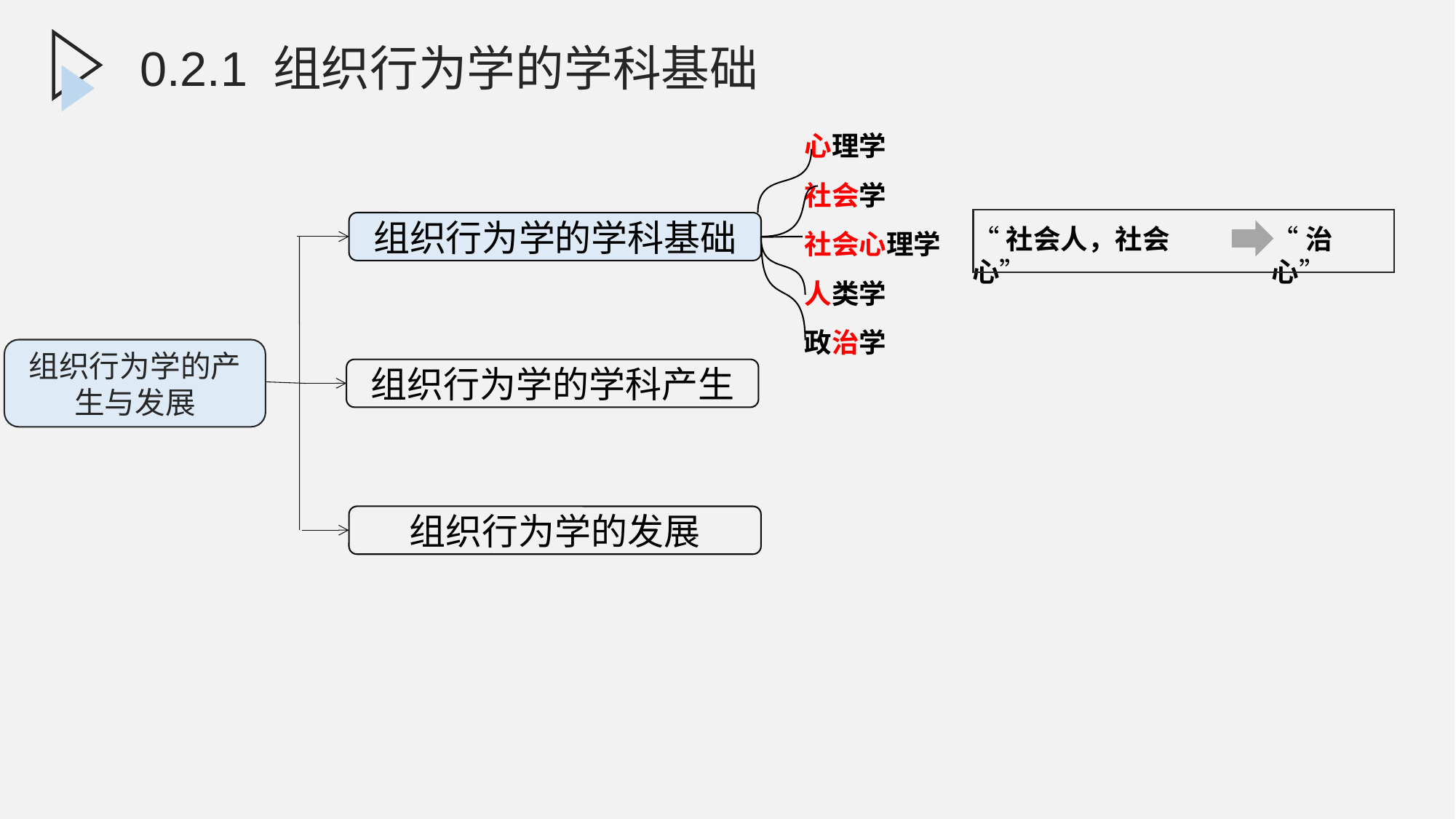

0.2.1.0组织行为学的学科基础
0.2.1 组织行为学的学科基础
心理学
社会学
社会心理学
人类学
政治学

组织行为学的学科基础
组织行为学的产生与发展
组织行为学的学科产生

组织行为学的发展
“社会人，社会心”
“治心”